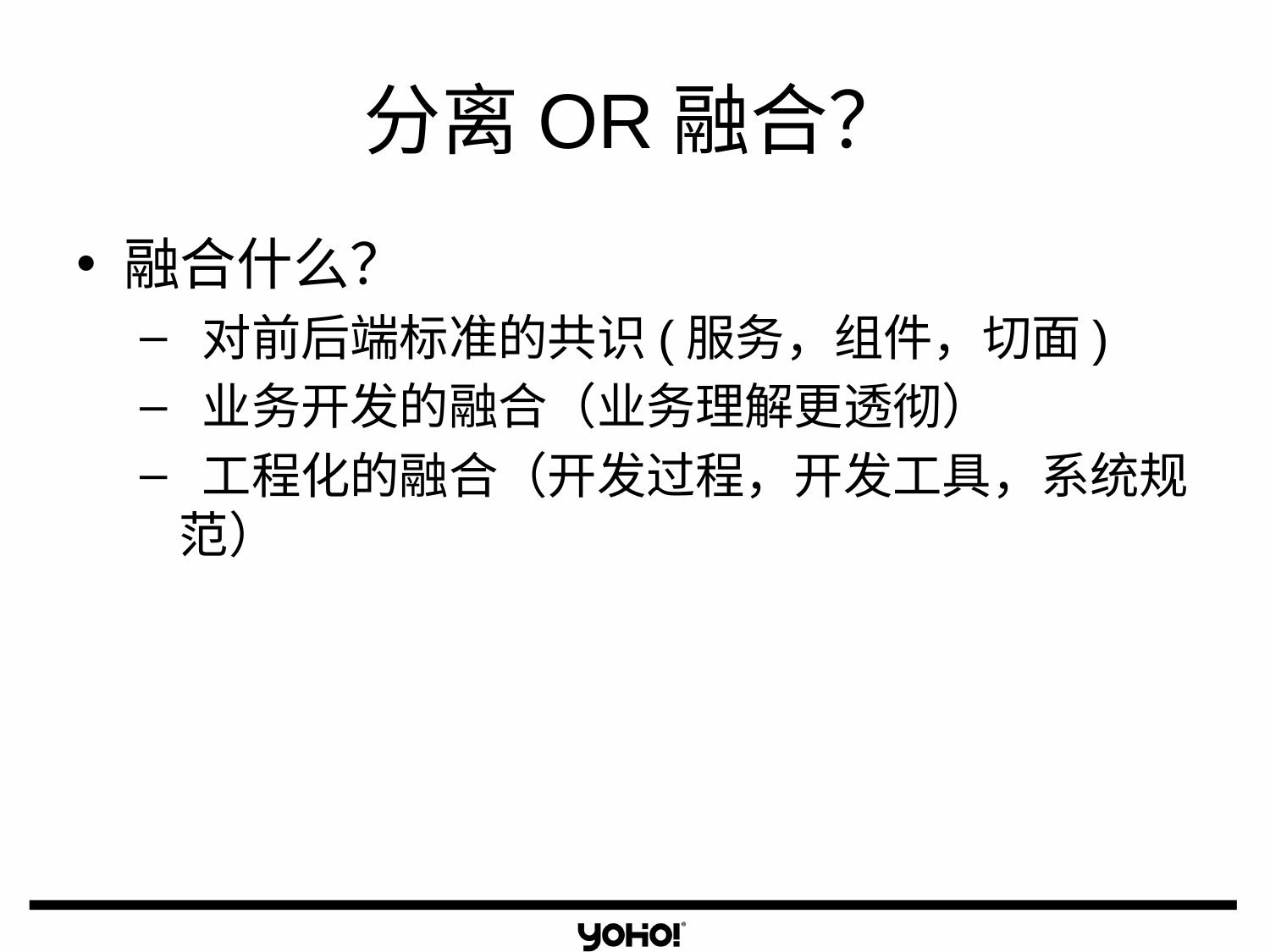

# 分离OR融合？
融合什么？
 对前后端标准的共识(服务，组件，切面)
 业务开发的融合（业务理解更透彻）
 工程化的融合（开发过程，开发工具，系统规范）